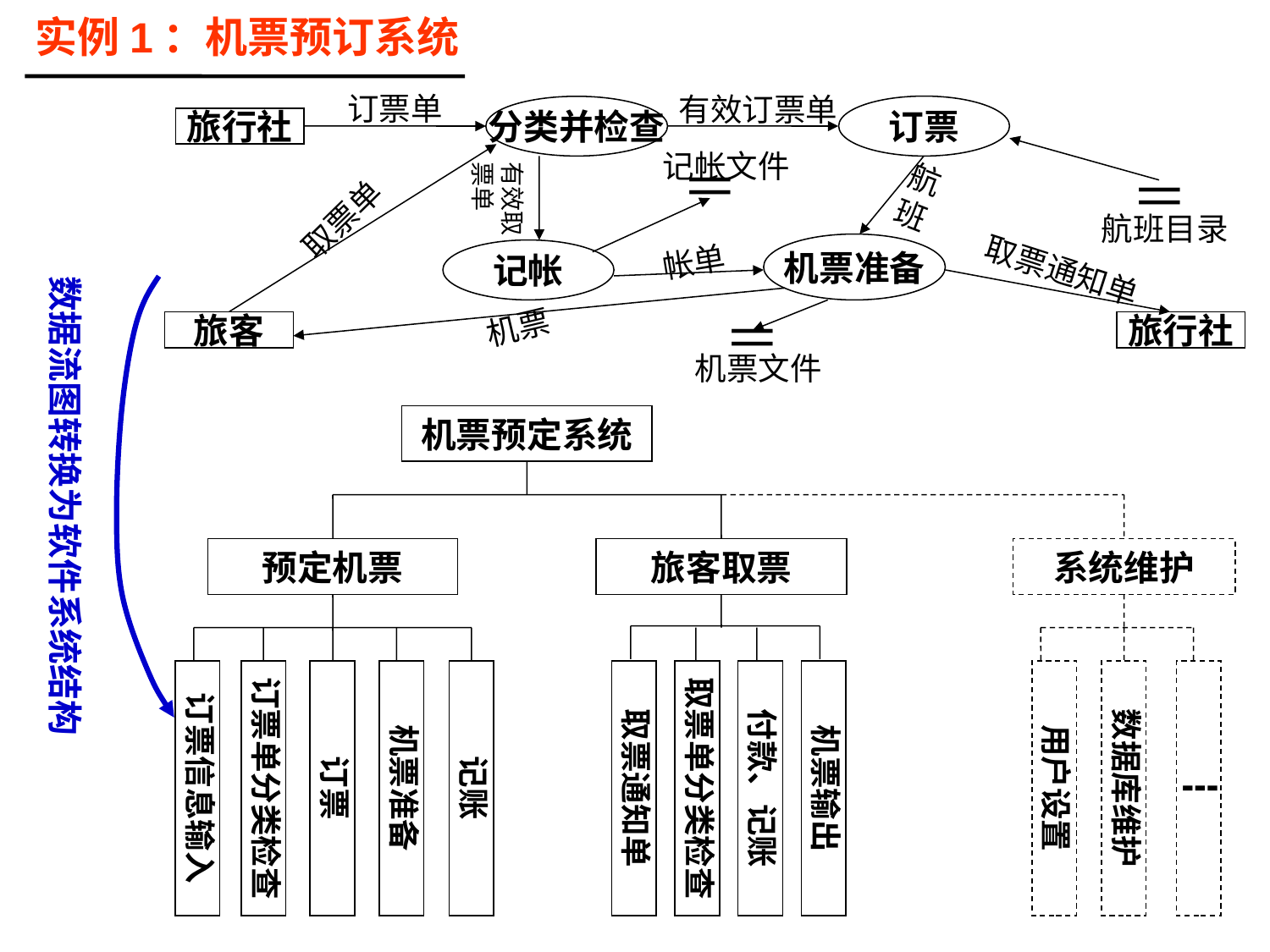

实例1：机票预订系统

订票
订票单
分类并检查
有效订票单
旅行社

记帐文件

有效取票单
＝
航
班
＝

取票单
航班目录
机票准备
记帐
帐单
取票通知单

旅客
旅行社
机票
＝
机票文件
数据流图转换为软件系统结构

机票预定系统

预定机票
旅客取票
系统维护

订票信息输入
订票单分类检查
订票
机票准备
记账
取票通知单
付款、记账
用户设置
数据库维护
┇
取票单分类检查
机票输出